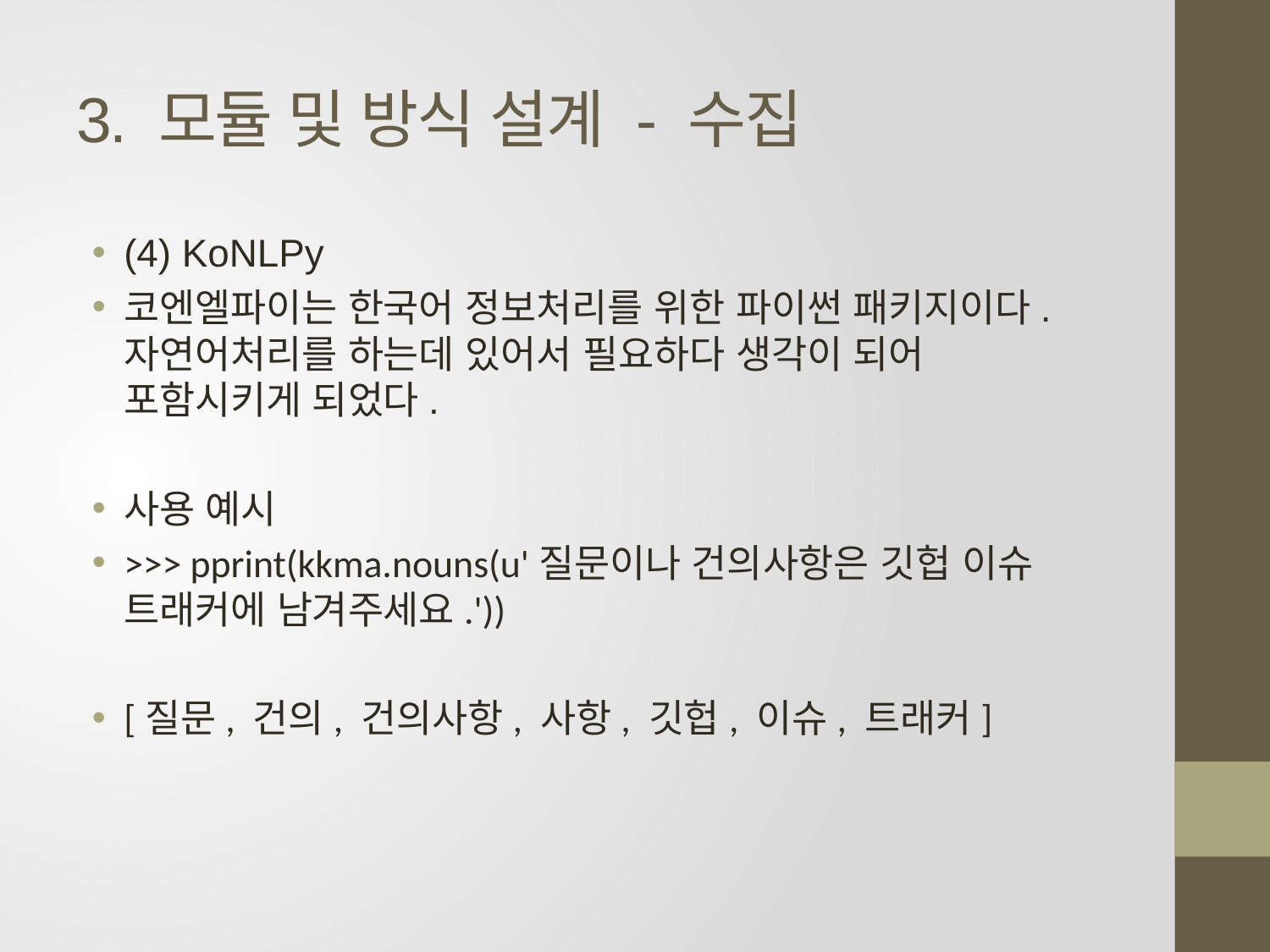

# 3. 모듈 및 방식 설계 - 수집
(4) KoNLPy
코엔엘파이는 한국어 정보처리를 위한 파이썬 패키지이다. 자연어처리를 하는데 있어서 필요하다 생각이 되어 포함시키게 되었다.

사용 예시
>>> pprint(kkma.nouns(u'질문이나 건의사항은 깃헙 이슈 트래커에 남겨주세요.'))

[질문, 건의, 건의사항, 사항, 깃헙, 이슈, 트래커]